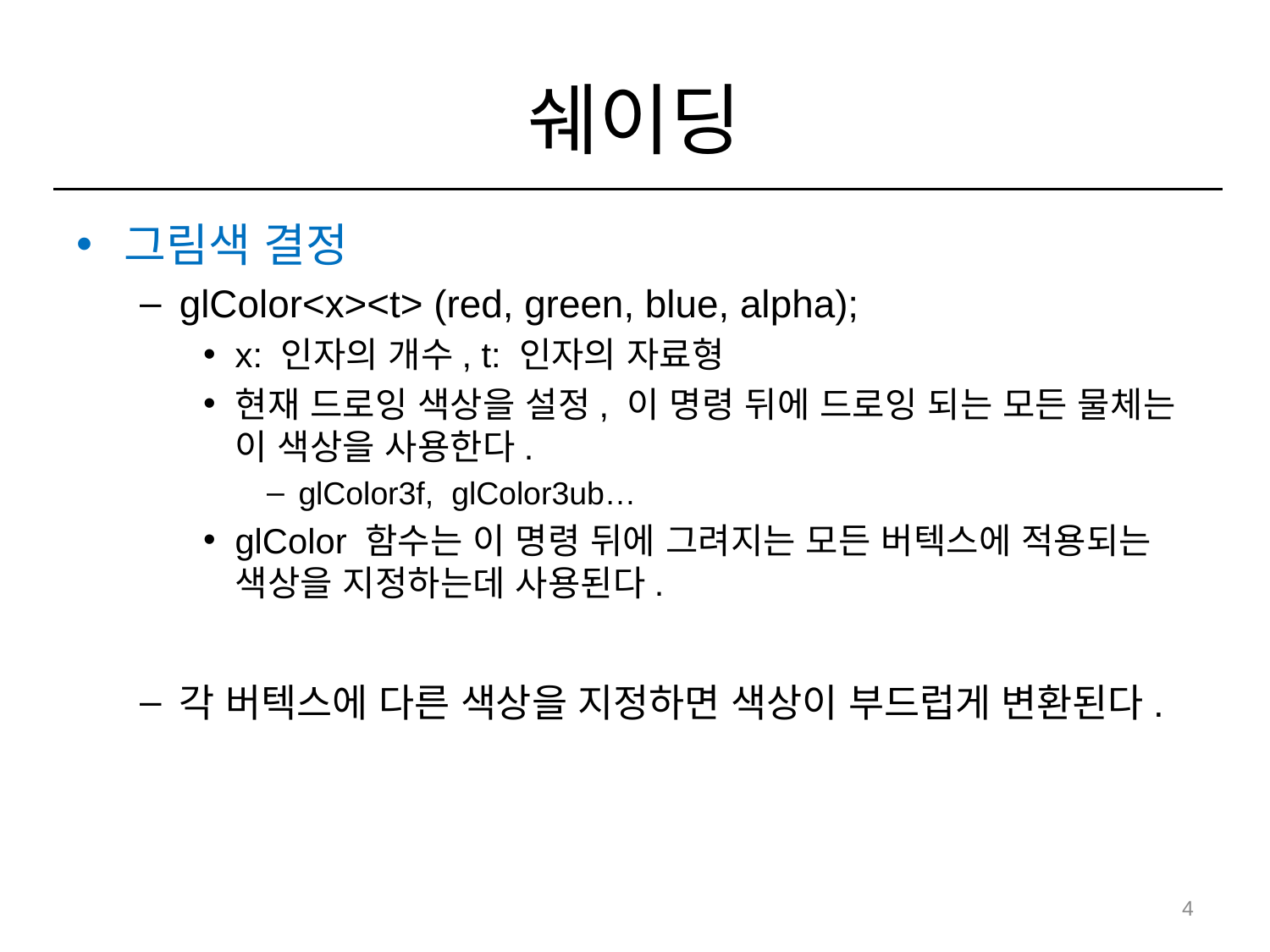

# 쉐이딩
그림색 결정
glColor<x><t> (red, green, blue, alpha);
x: 인자의 개수, t: 인자의 자료형
현재 드로잉 색상을 설정, 이 명령 뒤에 드로잉 되는 모든 물체는 이 색상을 사용한다.
glColor3f,  glColor3ub…
glColor 함수는 이 명령 뒤에 그려지는 모든 버텍스에 적용되는 색상을 지정하는데 사용된다.

각 버텍스에 다른 색상을 지정하면 색상이 부드럽게 변환된다.

4